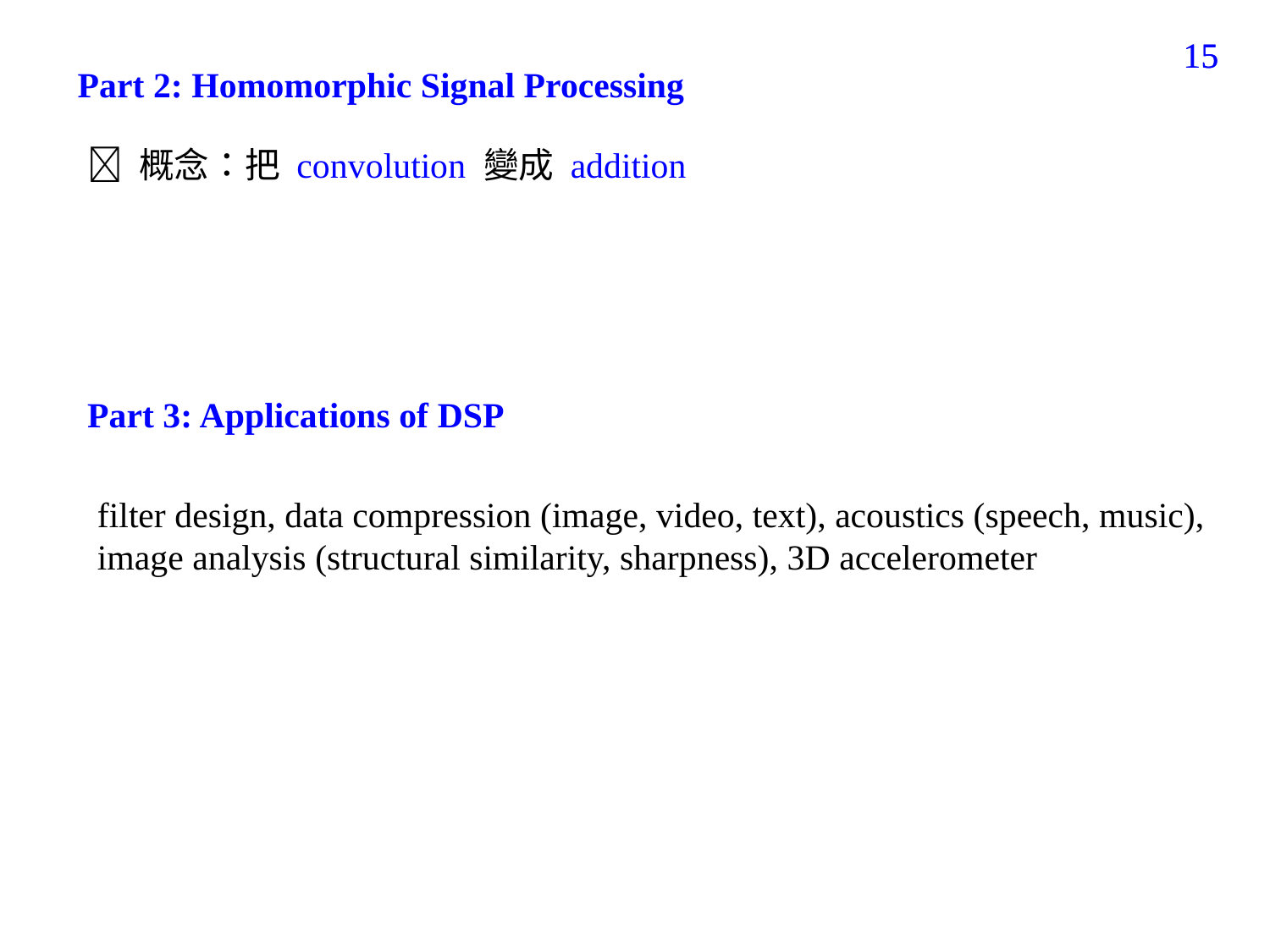

15
15
Part 2: Homomorphic Signal Processing
• 概念：把 convolution 變成 addition

Part 3: Applications of DSP
filter design, data compression (image, video, text), acoustics (speech, music), image analysis (structural similarity, sharpness), 3D accelerometer